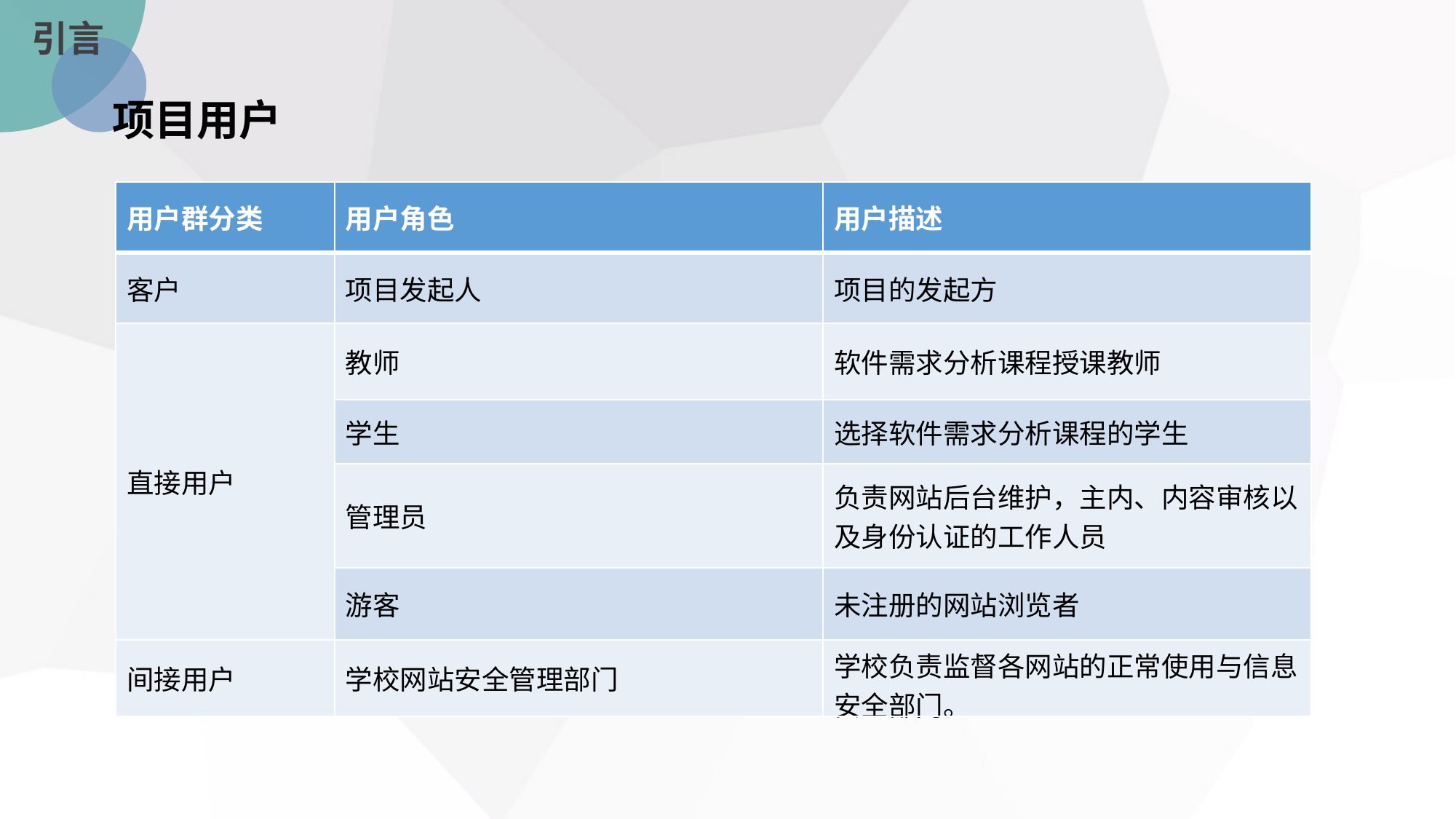

引言

项目用户
| 用户群分类 | 用户角色 | 用户描述 |
| --- | --- | --- |
| 客户 | 项目发起人 | 项目的发起方 |
| 直接用户 | 教师 | 软件需求分析课程授课教师 |
|  | 学生 | 选择软件需求分析课程的学生 |
|  | 管理员 | 负责网站后台维护，主内、内容审核以及身份认证的工作人员 |
|  | 游客 | 未注册的网站浏览者 |
| 间接用户 | 学校网站安全管理部门 | 学校负责监督各网站的正常使用与信息安全部门。 |